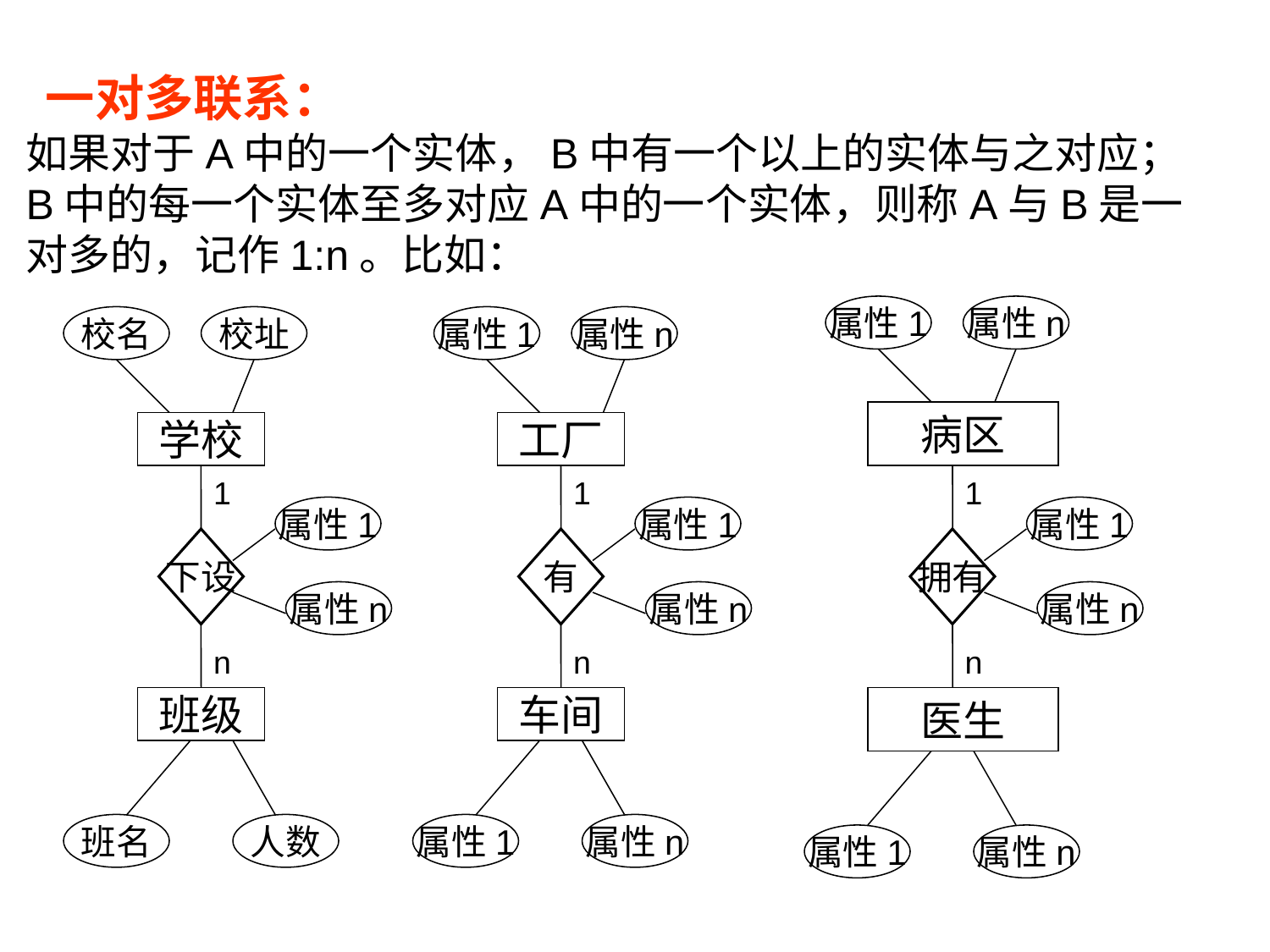

一对多联系：
如果对于A中的一个实体，B中有一个以上的实体与之对应；B中的每一个实体至多对应A中的一个实体，则称A与B是一对多的，记作1:n。比如：

属性1
属性n
校名
校址
属性1
属性n

病区
学校
工厂

1
1
1
属性1
属性1
属性1

下设

有

拥有

属性n
属性n
属性n

n
n
n
班级
车间
医生

班名
人数
属性1
属性n
属性1
属性n